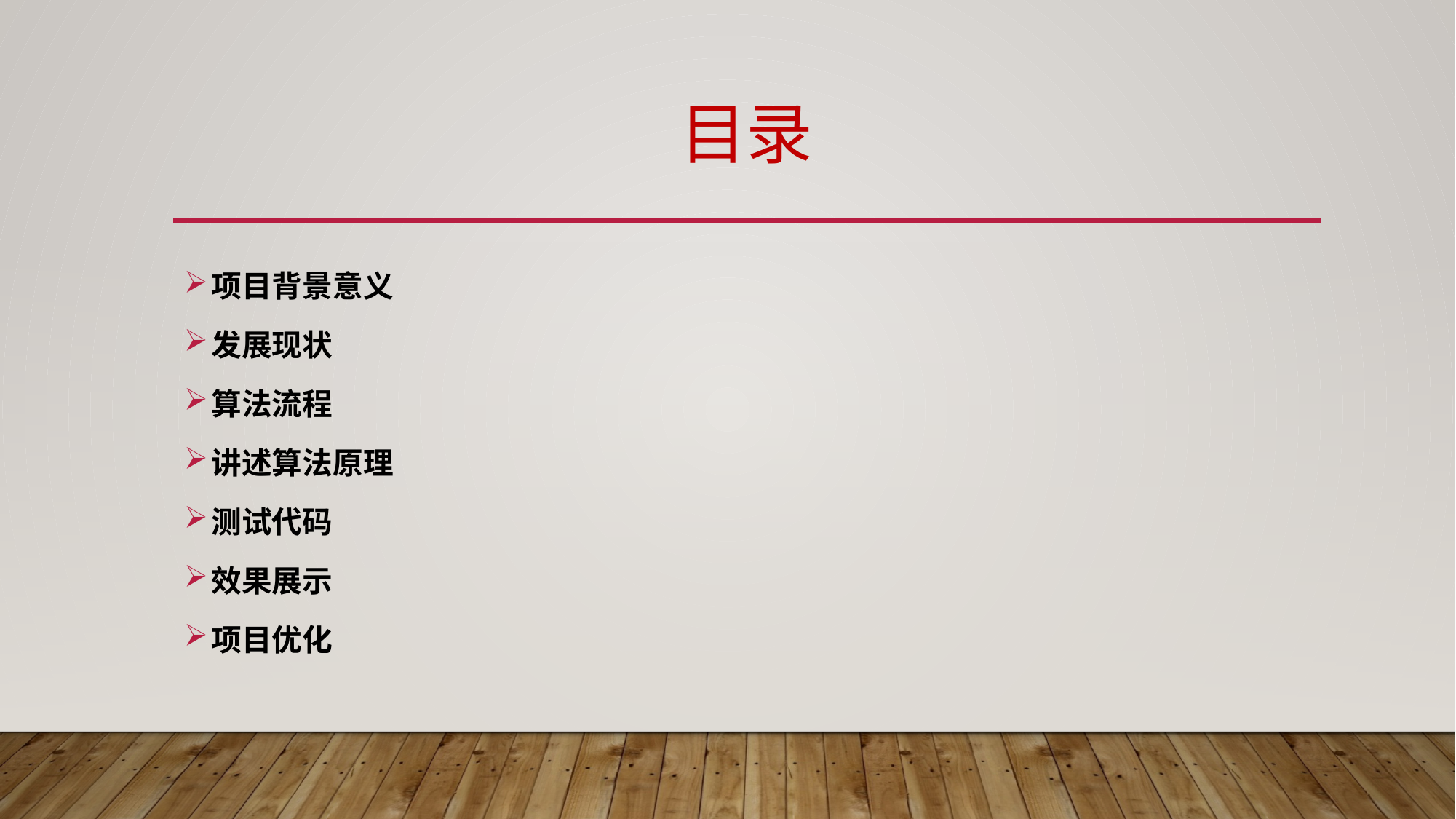

# 目录
项目背景意义
发展现状
算法流程
讲述算法原理
测试代码
效果展示
项目优化